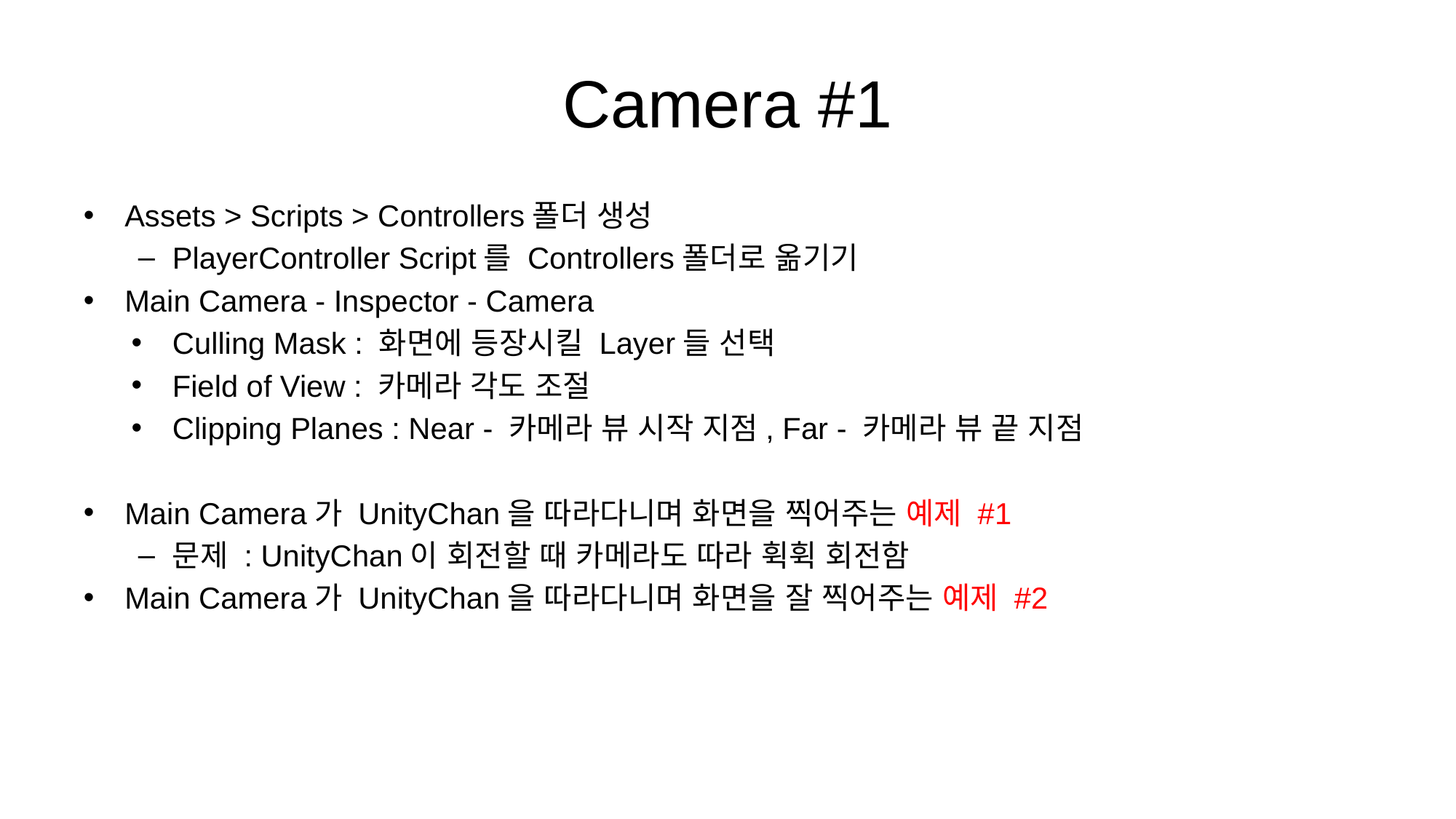

# Camera #1
Assets > Scripts > Controllers폴더 생성
PlayerController Script를 Controllers폴더로 옮기기
Main Camera - Inspector - Camera
Culling Mask : 화면에 등장시킬 Layer들 선택
Field of View : 카메라 각도 조절
Clipping Planes : Near - 카메라 뷰 시작 지점, Far - 카메라 뷰 끝 지점

Main Camera가 UnityChan을 따라다니며 화면을 찍어주는 예제 #1
문제 : UnityChan이 회전할 때 카메라도 따라 휙휙 회전함
Main Camera가 UnityChan을 따라다니며 화면을 잘 찍어주는 예제 #2